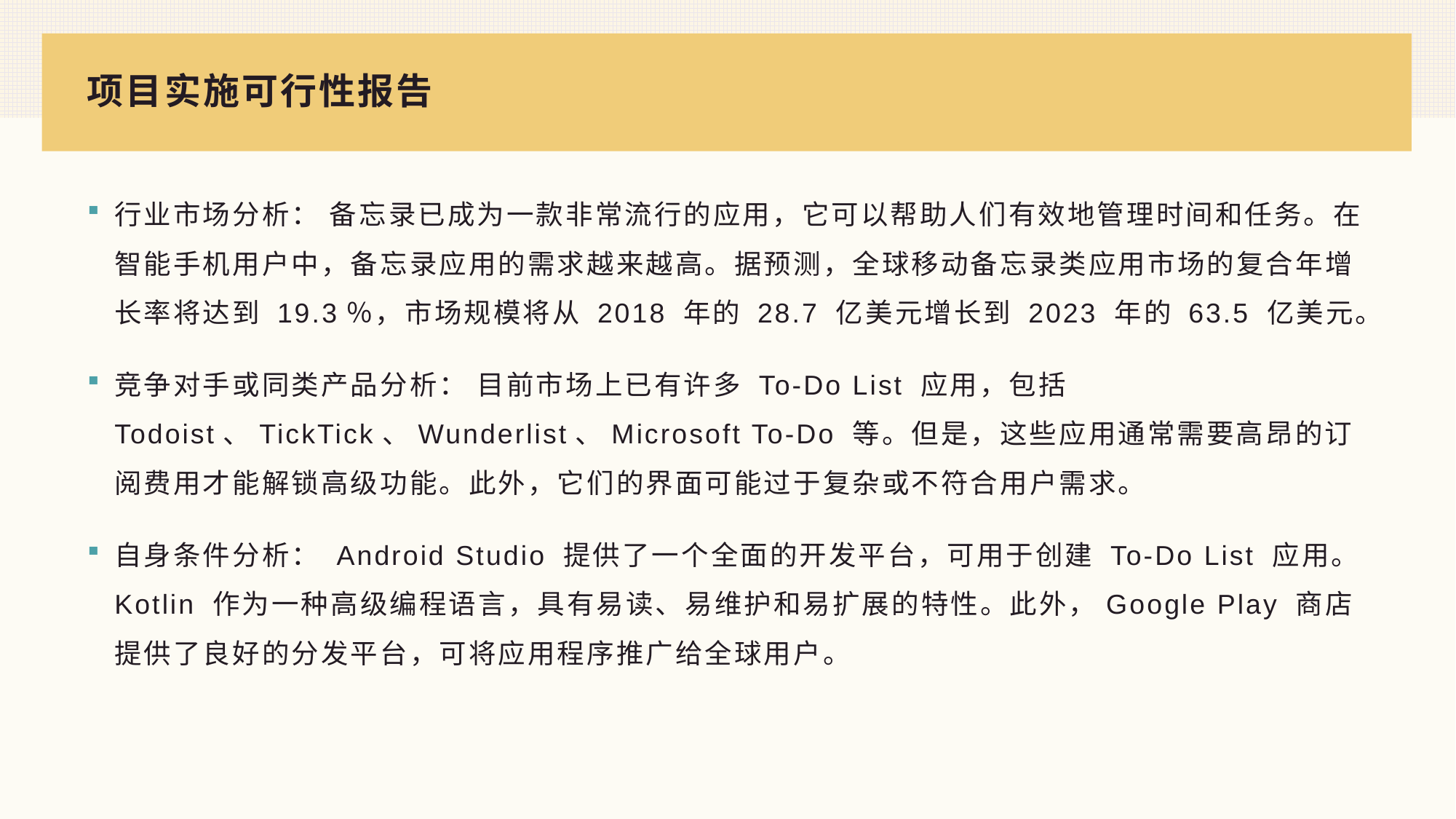

# 项目实施可行性报告
行业市场分析： 备忘录已成为一款非常流行的应用，它可以帮助人们有效地管理时间和任务。在智能手机用户中，备忘录应用的需求越来越高。据预测，全球移动备忘录类应用市场的复合年增长率将达到 19.3％，市场规模将从 2018 年的 28.7 亿美元增长到 2023 年的 63.5 亿美元。
竞争对手或同类产品分析： 目前市场上已有许多 To-Do List 应用，包括 Todoist、TickTick、Wunderlist、Microsoft To-Do 等。但是，这些应用通常需要高昂的订阅费用才能解锁高级功能。此外，它们的界面可能过于复杂或不符合用户需求。
自身条件分析： Android Studio 提供了一个全面的开发平台，可用于创建 To-Do List 应用。 Kotlin 作为一种高级编程语言，具有易读、易维护和易扩展的特性。此外，Google Play 商店提供了良好的分发平台，可将应用程序推广给全球用户。